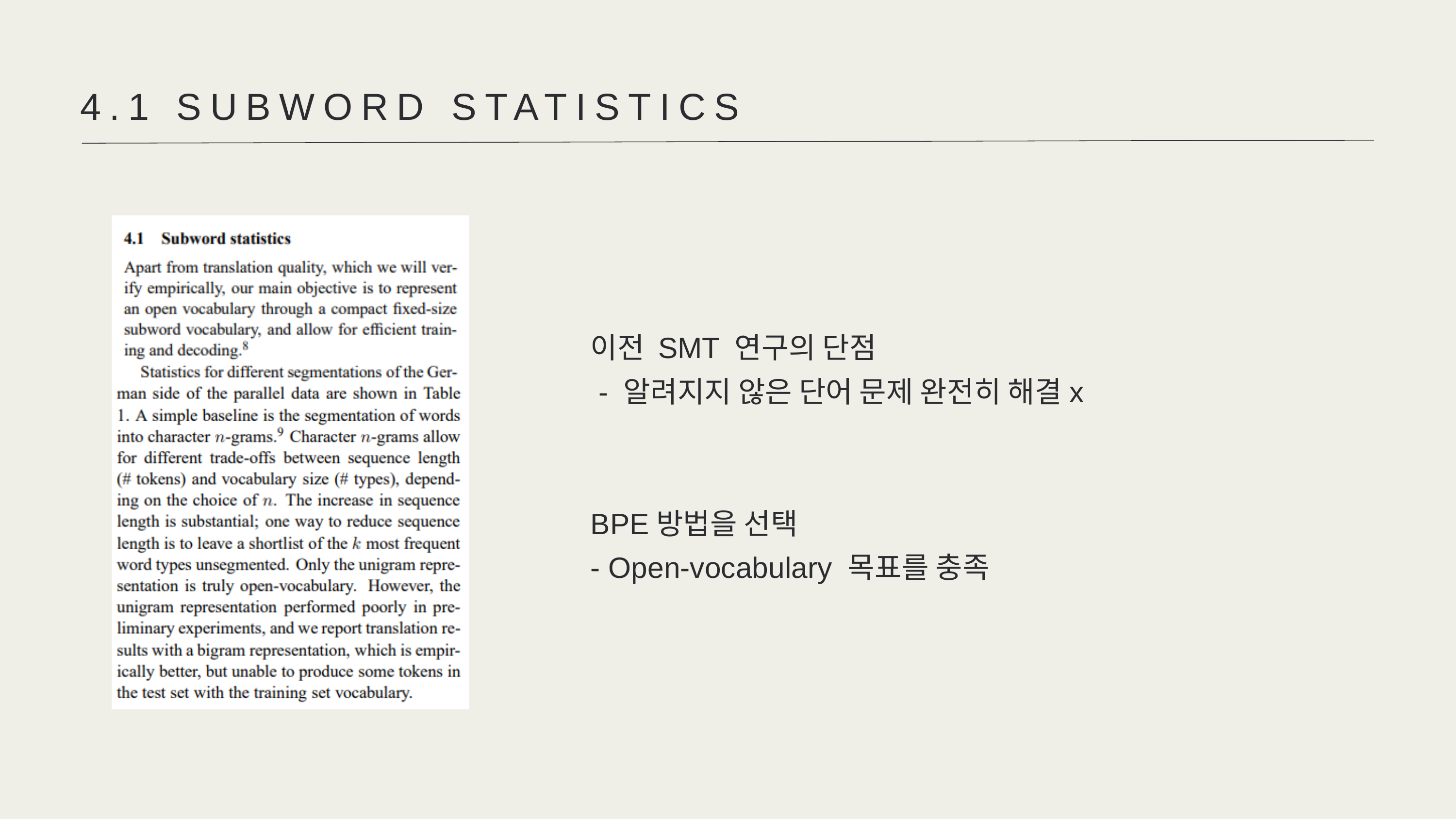

4.1 SUBWORD STATISTICS

이전 SMT 연구의 단점
 - 알려지지 않은 단어 문제 완전히 해결x

BPE방법을 선택
- Open-vocabulary 목표를 충족